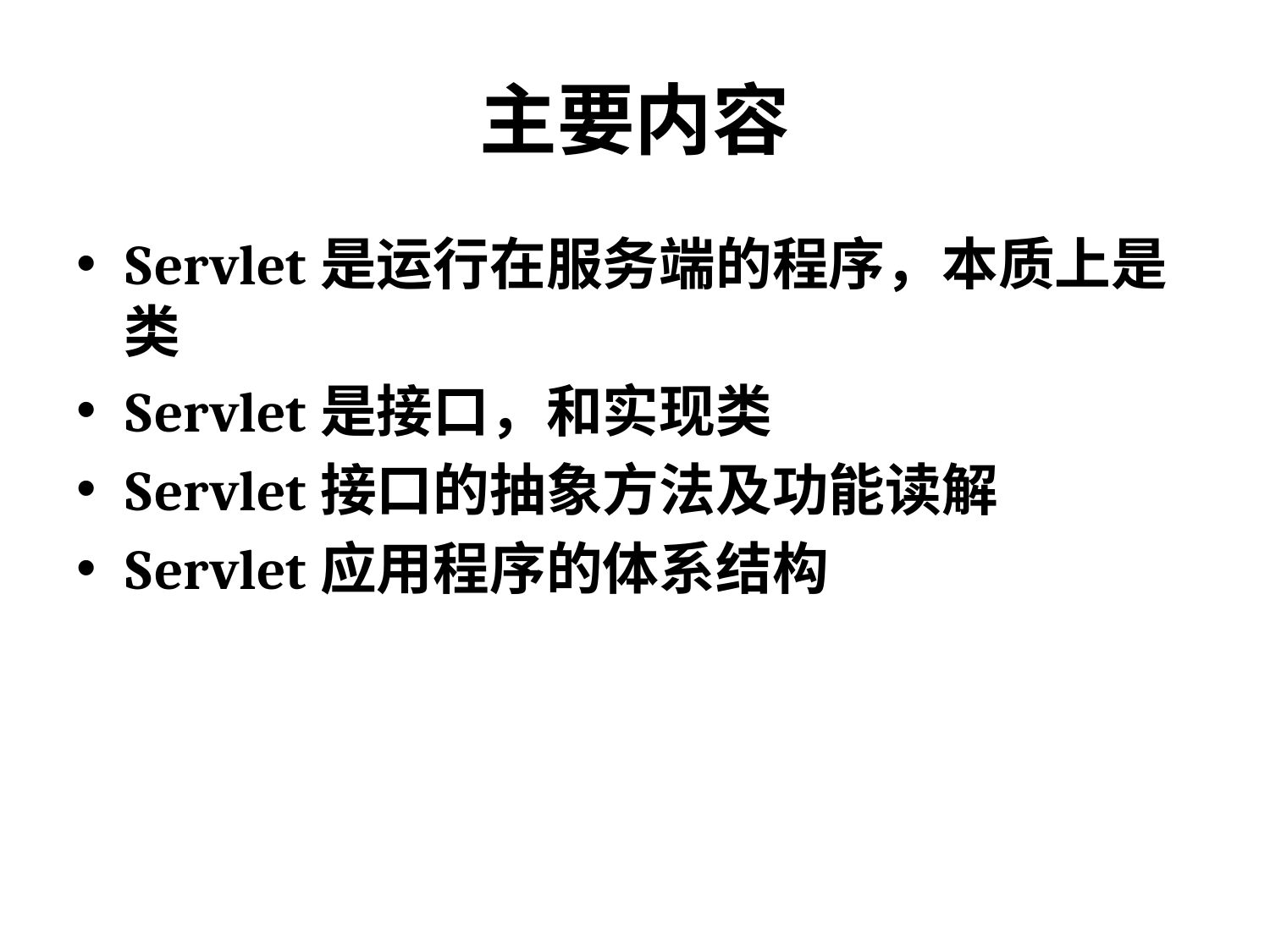

# 主要内容
Servlet是运行在服务端的程序，本质上是类
Servlet是接口，和实现类
Servlet接口的抽象方法及功能读解
Servlet应用程序的体系结构